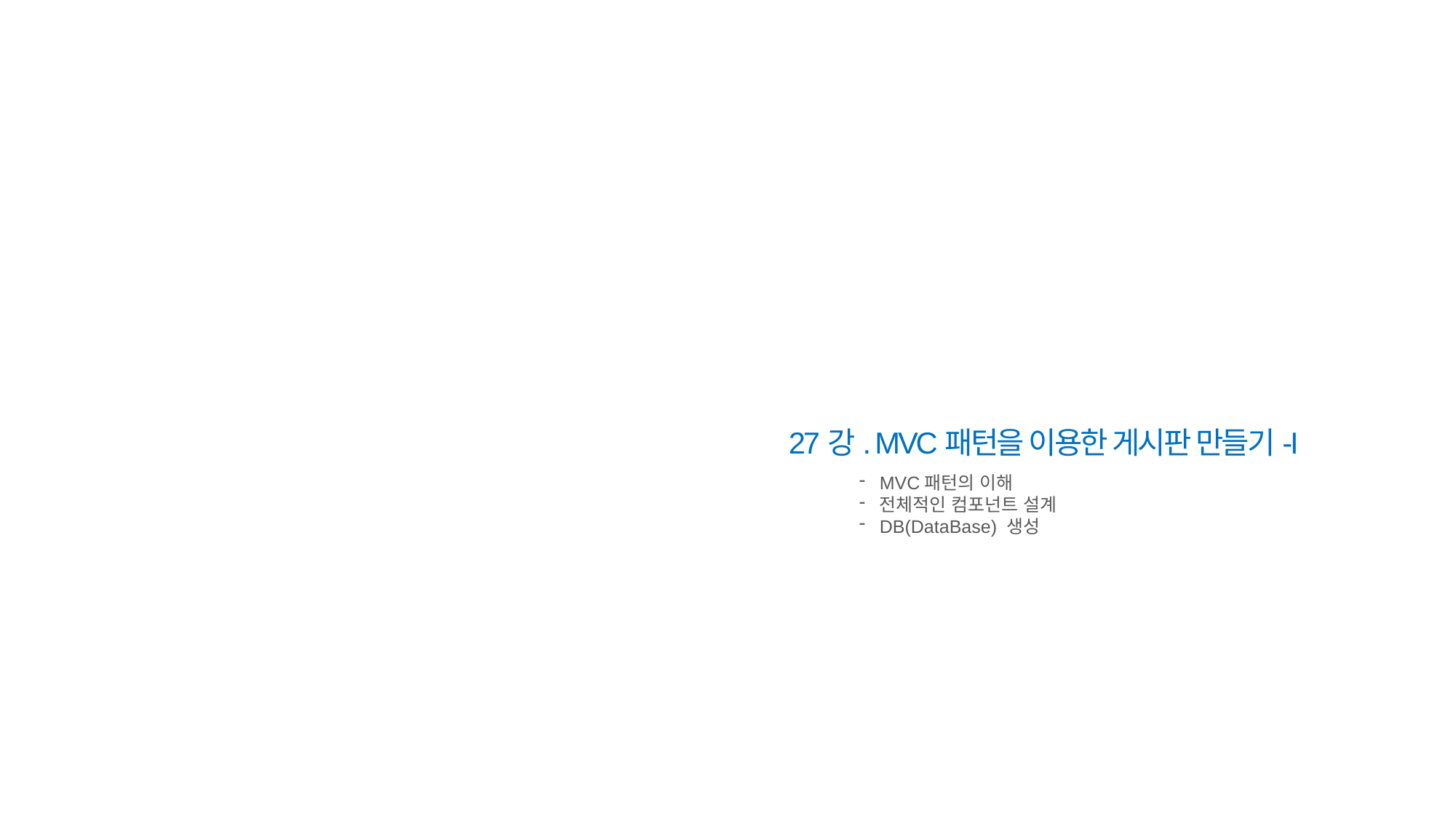

27강. MVC패턴을 이용한 게시판 만들기-I
MVC패턴의 이해
전체적인 컴포넌트 설계
DB(DataBase) 생성